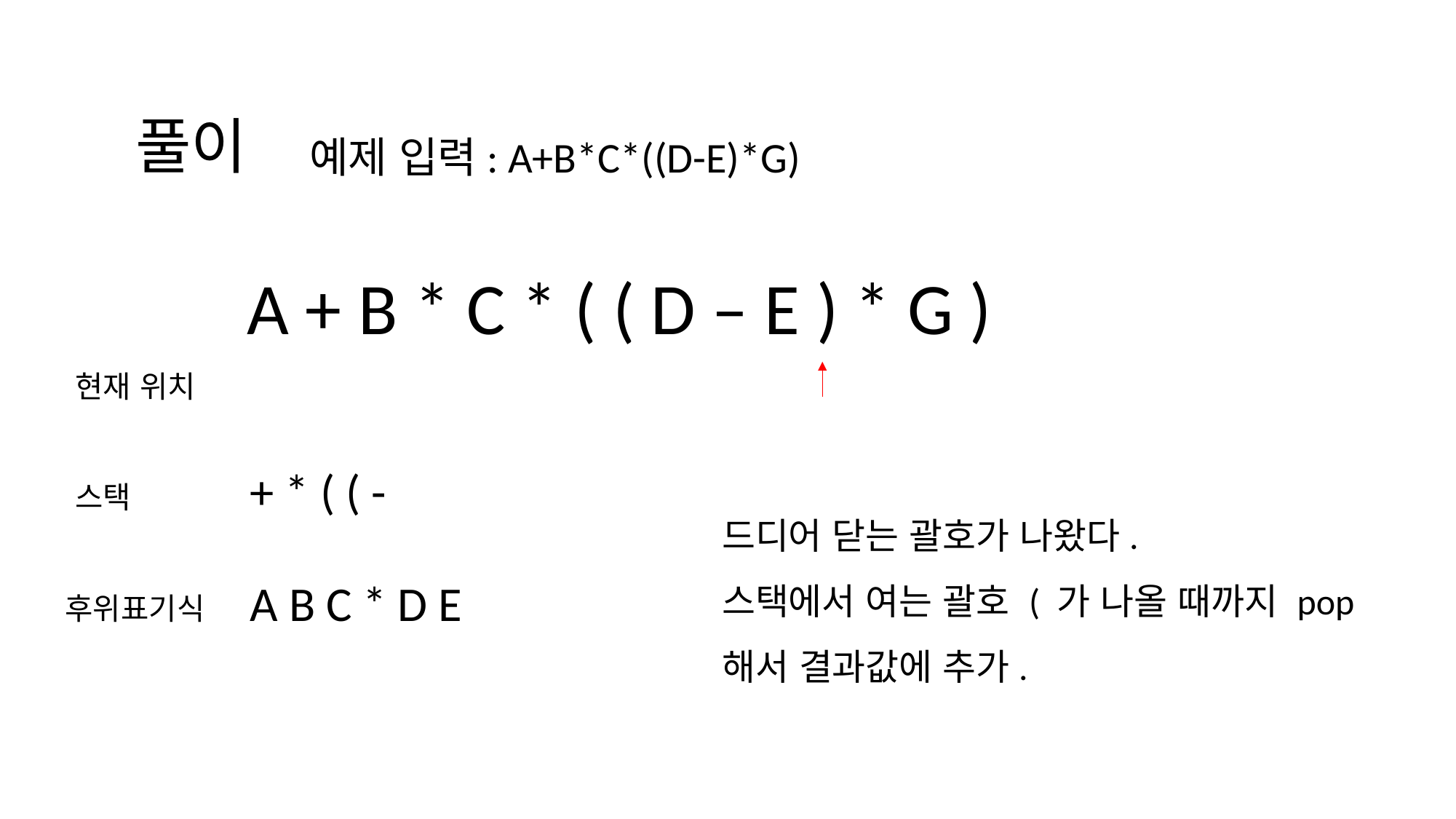

풀이
예제 입력: A+B*C*((D-E)*G)
A + B * C * ( ( D – E ) * G )
현재 위치
+ * ( ( -
스택
드디어 닫는 괄호가 나왔다.
스택에서 여는 괄호 ( 가 나올 때까지 pop해서 결과값에 추가.
A B C * D E
후위표기식